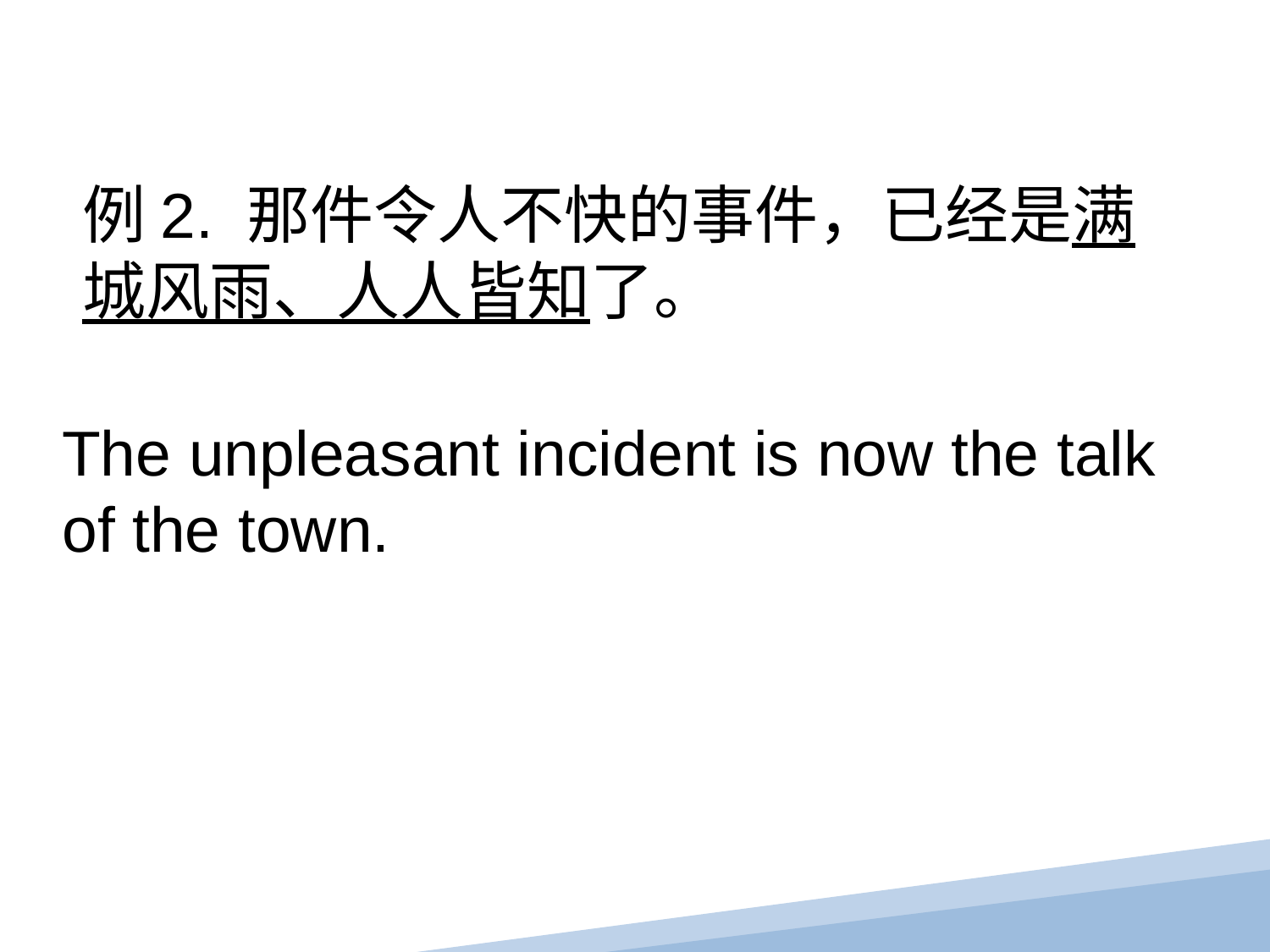

例2. 那件令人不快的事件，已经是满城风雨、人人皆知了。
The unpleasant incident is now the talk of the town.